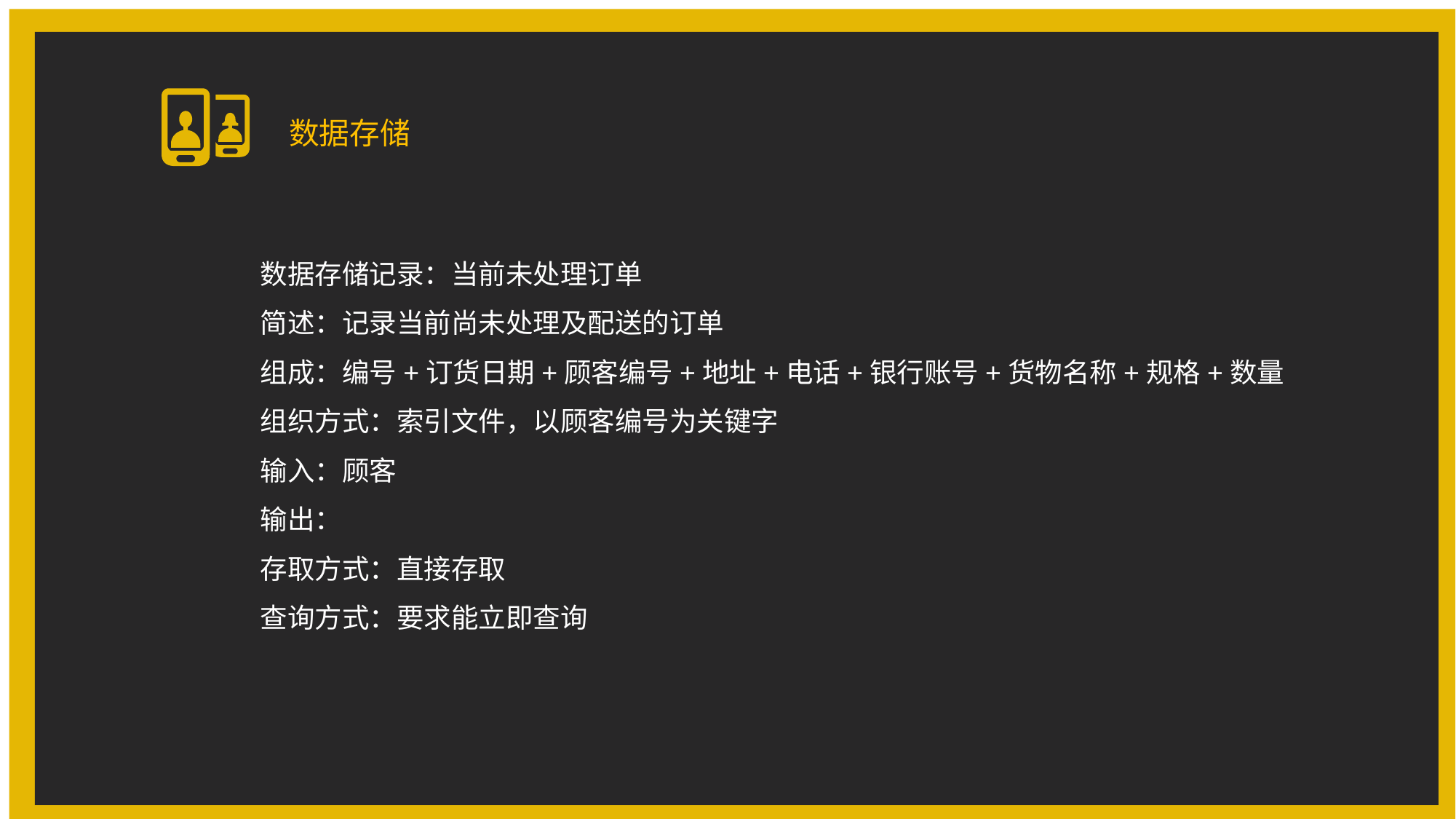

数据存储

数据存储记录：当前未处理订单
简述：记录当前尚未处理及配送的订单
组成：编号+订货日期+顾客编号+地址+电话+银行账号+货物名称+规格+数量
组织方式：索引文件，以顾客编号为关键字
输入：顾客
输出：
存取方式：直接存取
查询方式：要求能立即查询